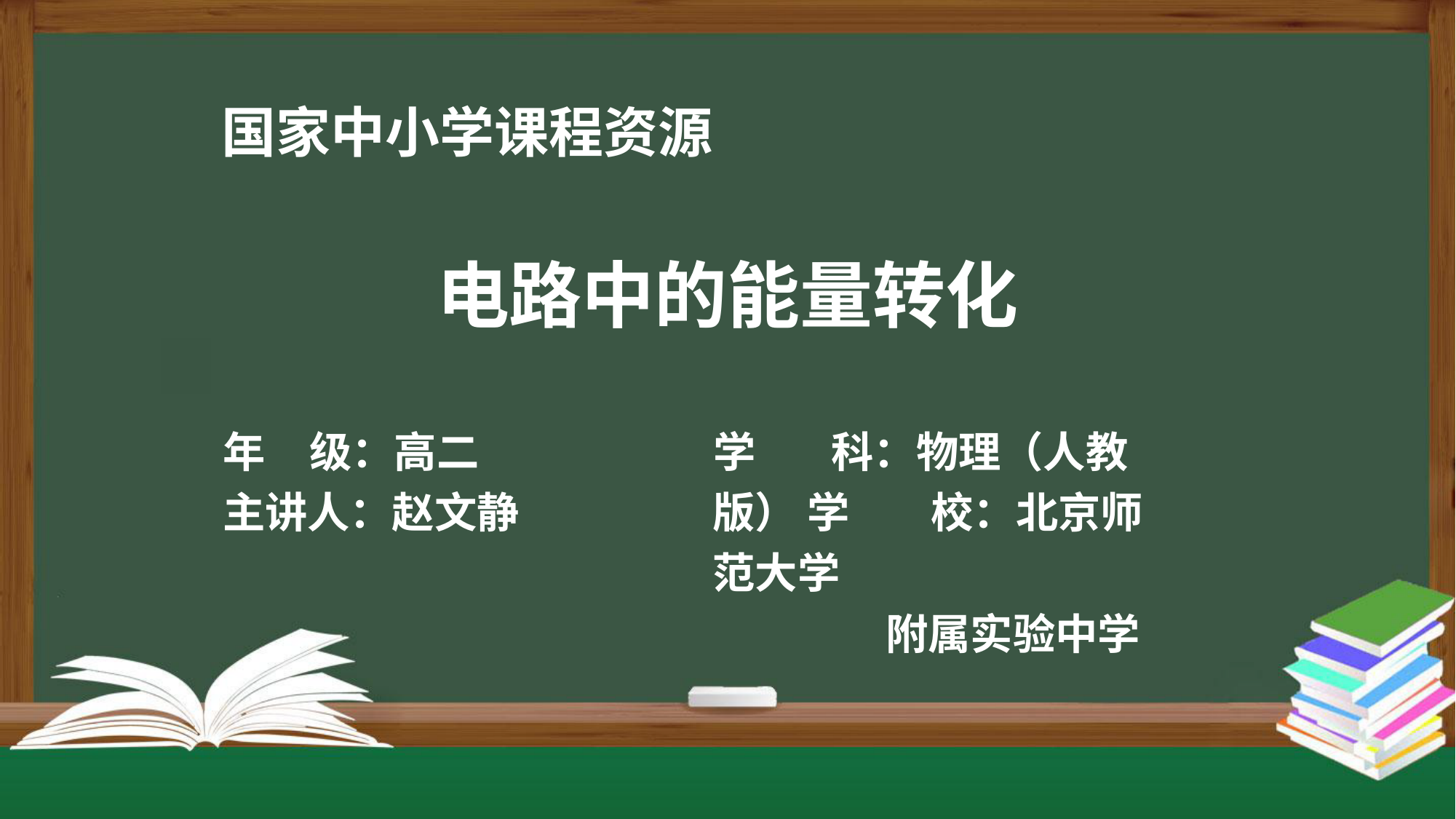

# 国家中小学课程资源
电路中的能量转化

年	级：高二 主讲人：赵文静
学	 科：物理（人教版） 学	校：北京师范大学
附属实验中学